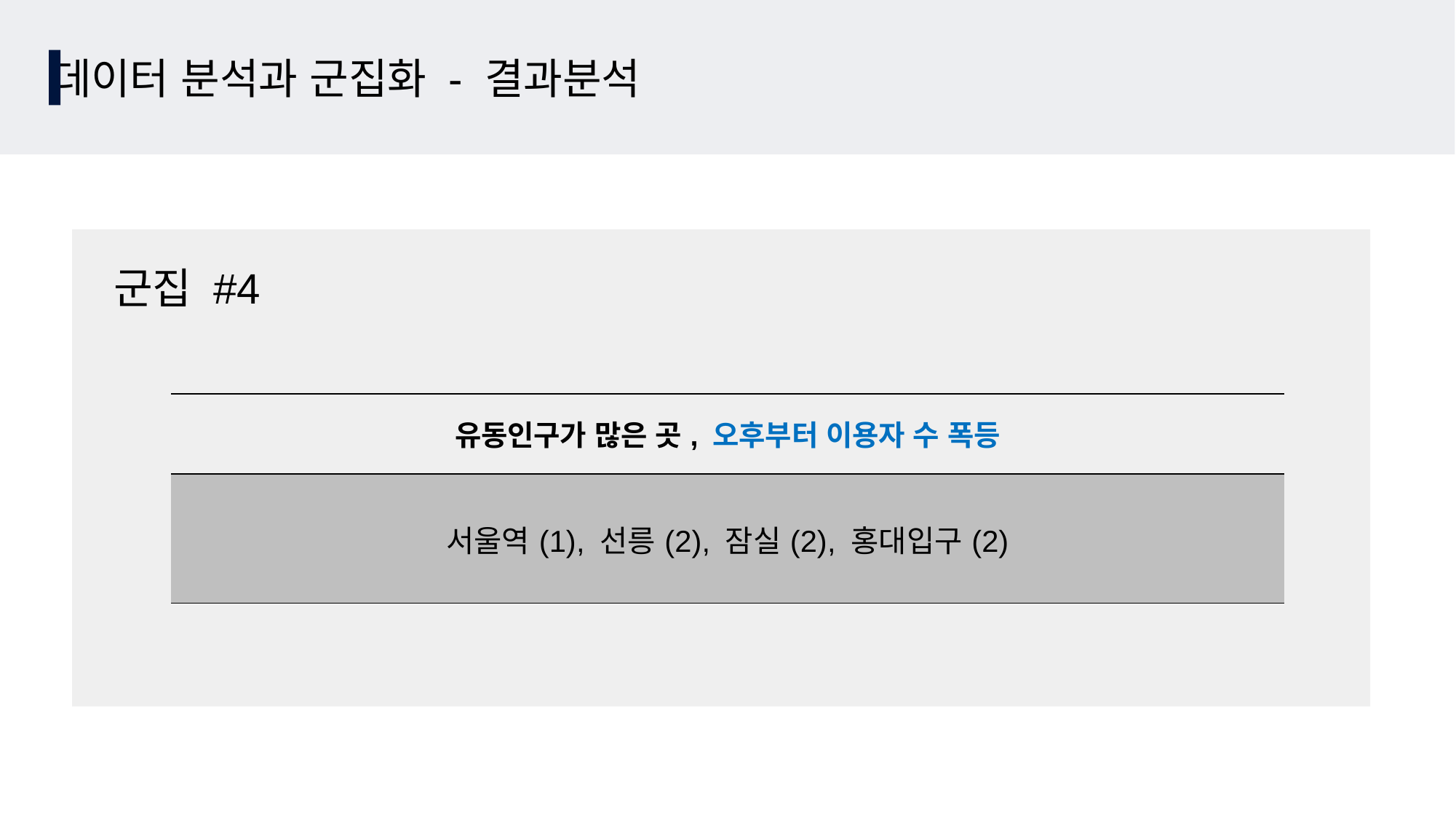

데이터 분석과 군집화 - 결과분석

군집 #4
| 유동인구가 많은 곳, 오후부터 이용자 수 폭등 |
| --- |
| 서울역(1), 선릉(2), 잠실(2), 홍대입구(2) |